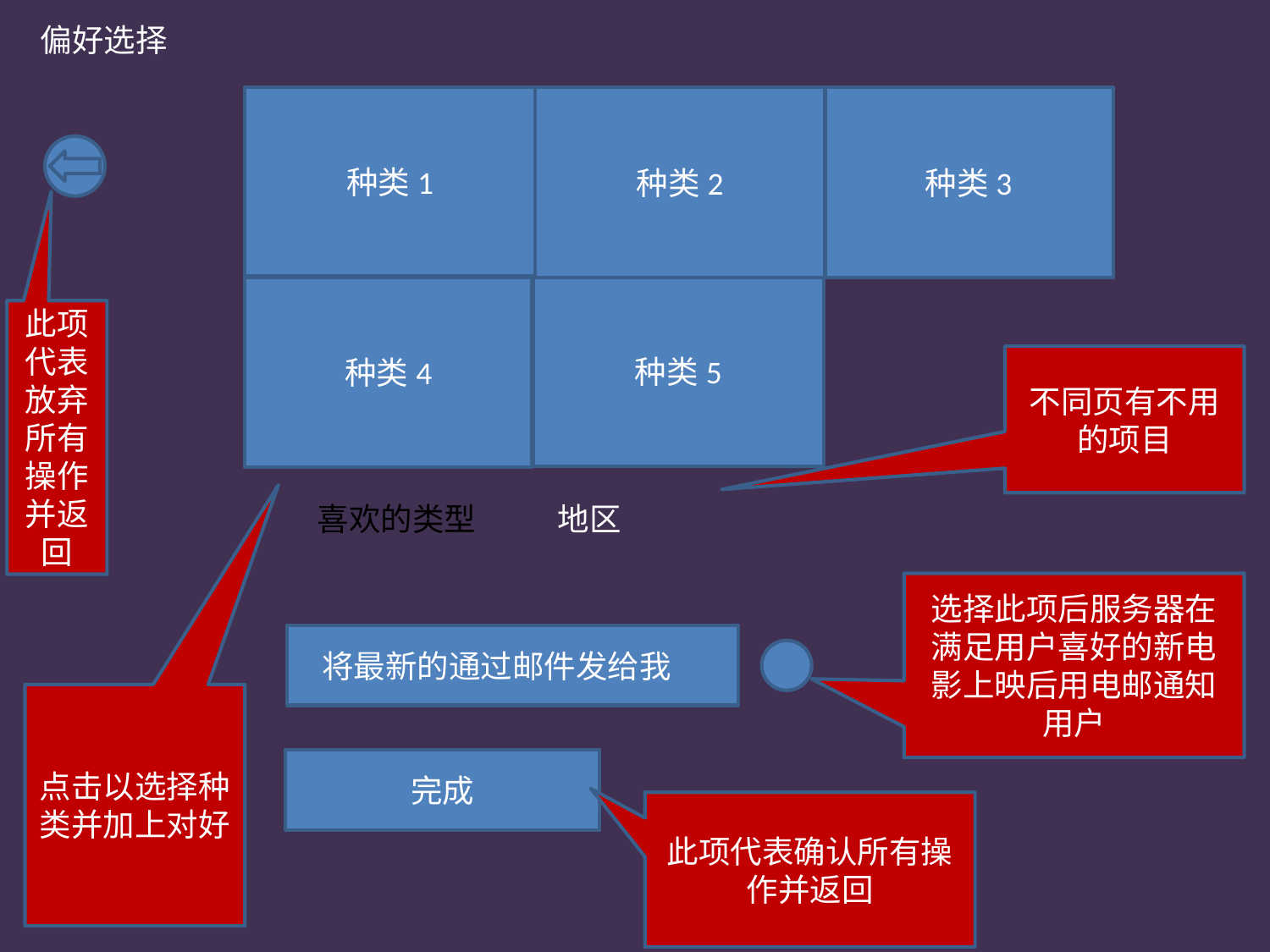

# 偏好选择
种类1
种类2
种类3

种类5
种类4
此项代表放弃所有操作并返回
不同页有不用的项目
喜欢的类型
地区
选择此项后服务器在满足用户喜好的新电影上映后用电邮通知用户
将最新的通过邮件发给我

点击以选择种类并加上对好
完成
此项代表确认所有操作并返回